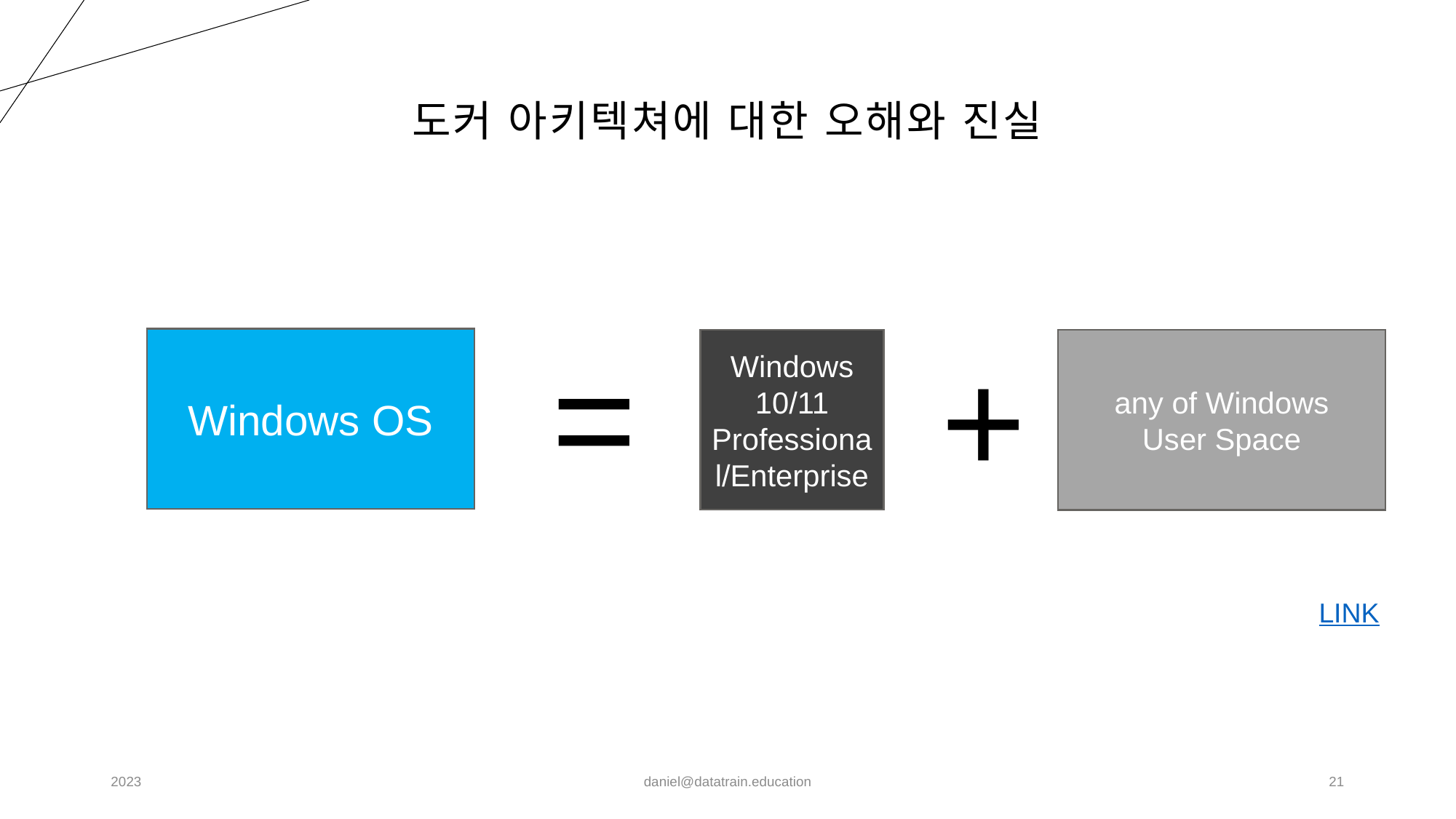

# 도커 아키텍쳐에 대한 오해와 진실
=
+
Windows OS
Windows 10/11 Professional/Enterprise
any of Windows
User Space
LINK
2023
daniel@datatrain.education
21